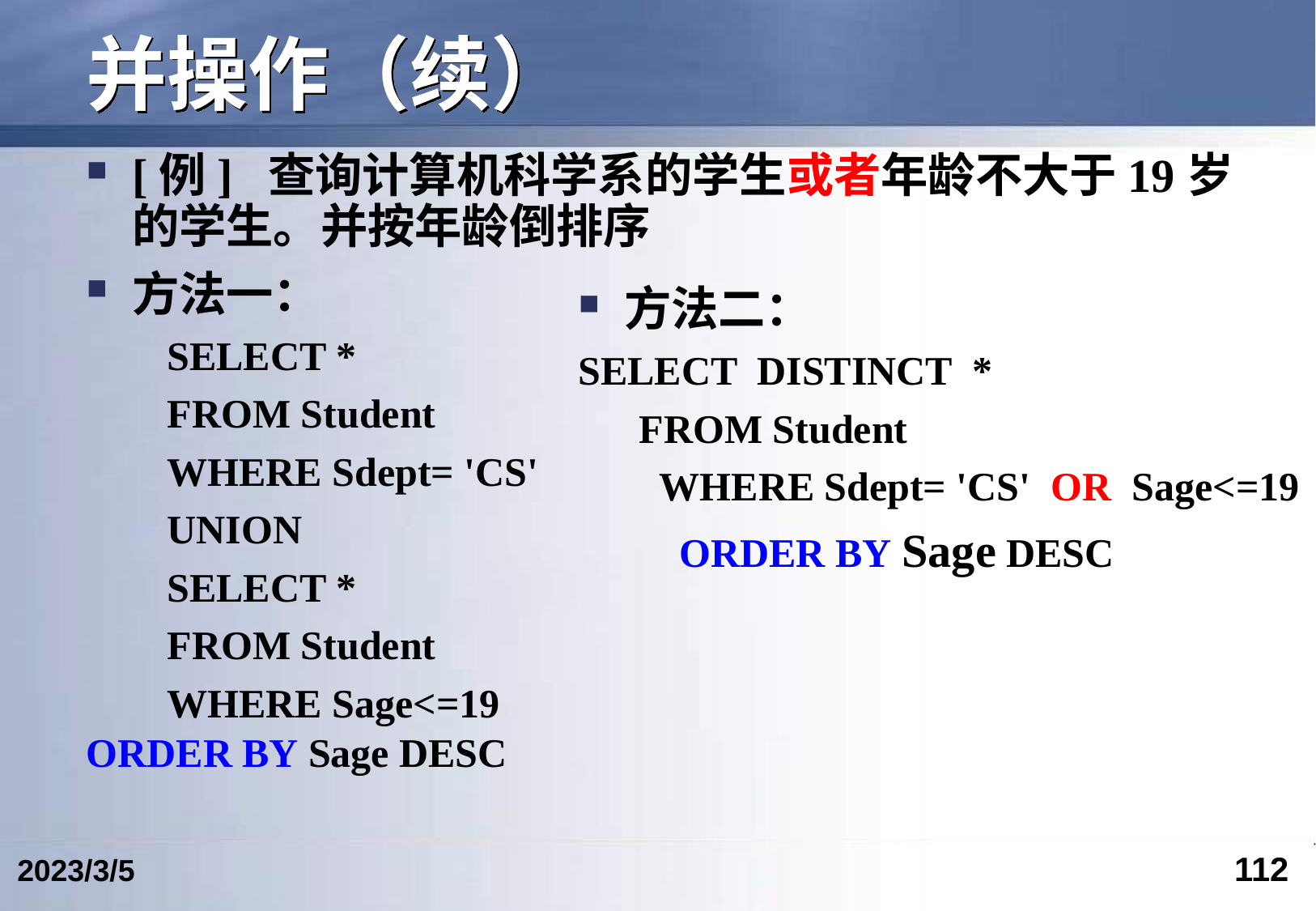

# 并操作（续）
[例]  查询计算机科学系的学生或者年龄不大于19岁的学生。并按年龄倒排序
方法一：
        SELECT *
        FROM Student
        WHERE Sdept= 'CS'
        UNION
        SELECT *
        FROM Student
        WHERE Sage<=19
ORDER BY Sage DESC
方法二：
SELECT  DISTINCT  *
      FROM Student
        WHERE Sdept= 'CS'  OR  Sage<=19
          ORDER BY Sage DESC

112
2023/3/5